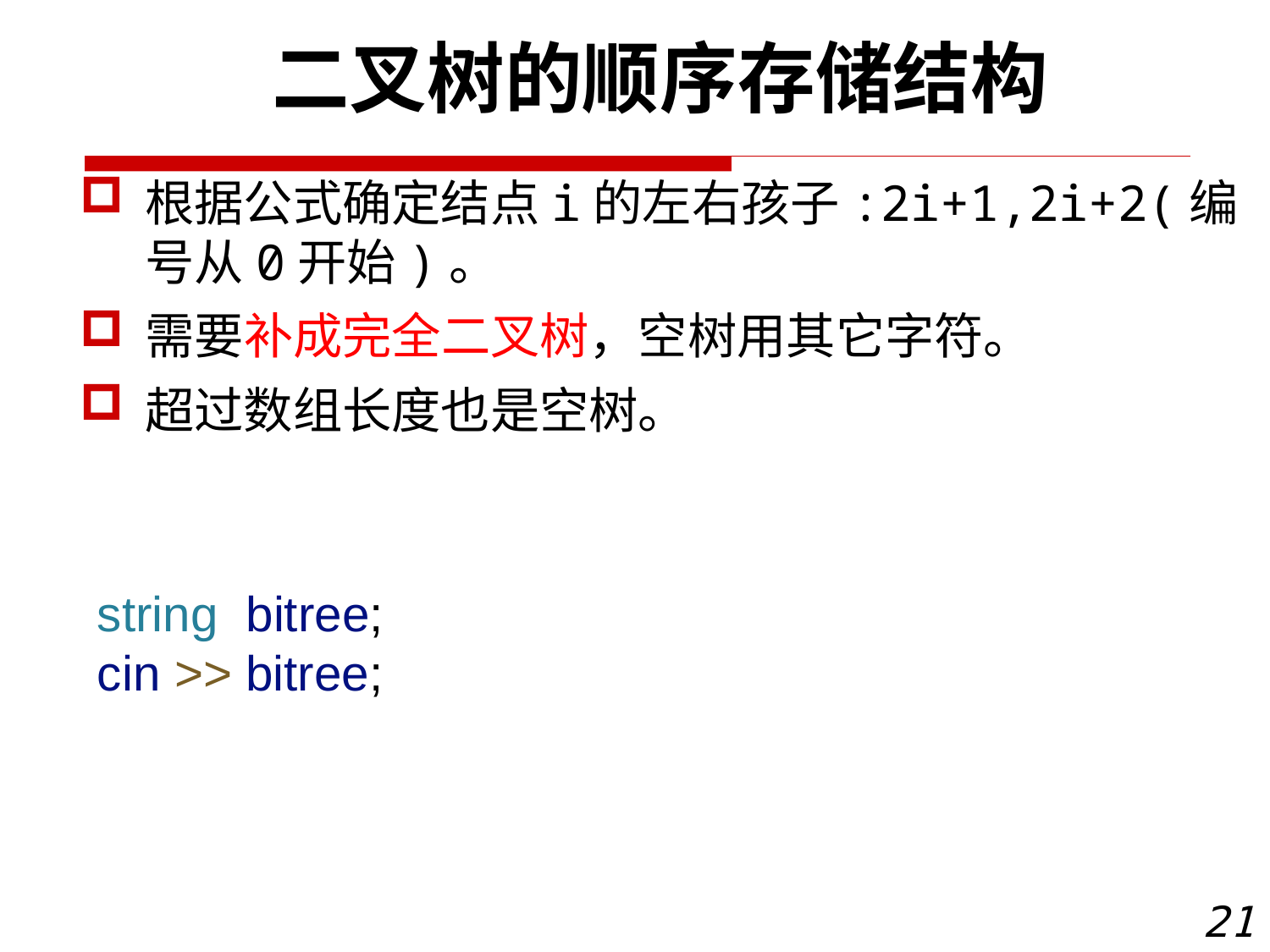

二叉树的顺序存储结构
根据公式确定结点i的左右孩子:2i+1,2i+2(编号从0开始)。
需要补成完全二叉树，空树用其它字符。
超过数组长度也是空树。
string  bitree;
cin >> bitree;
21